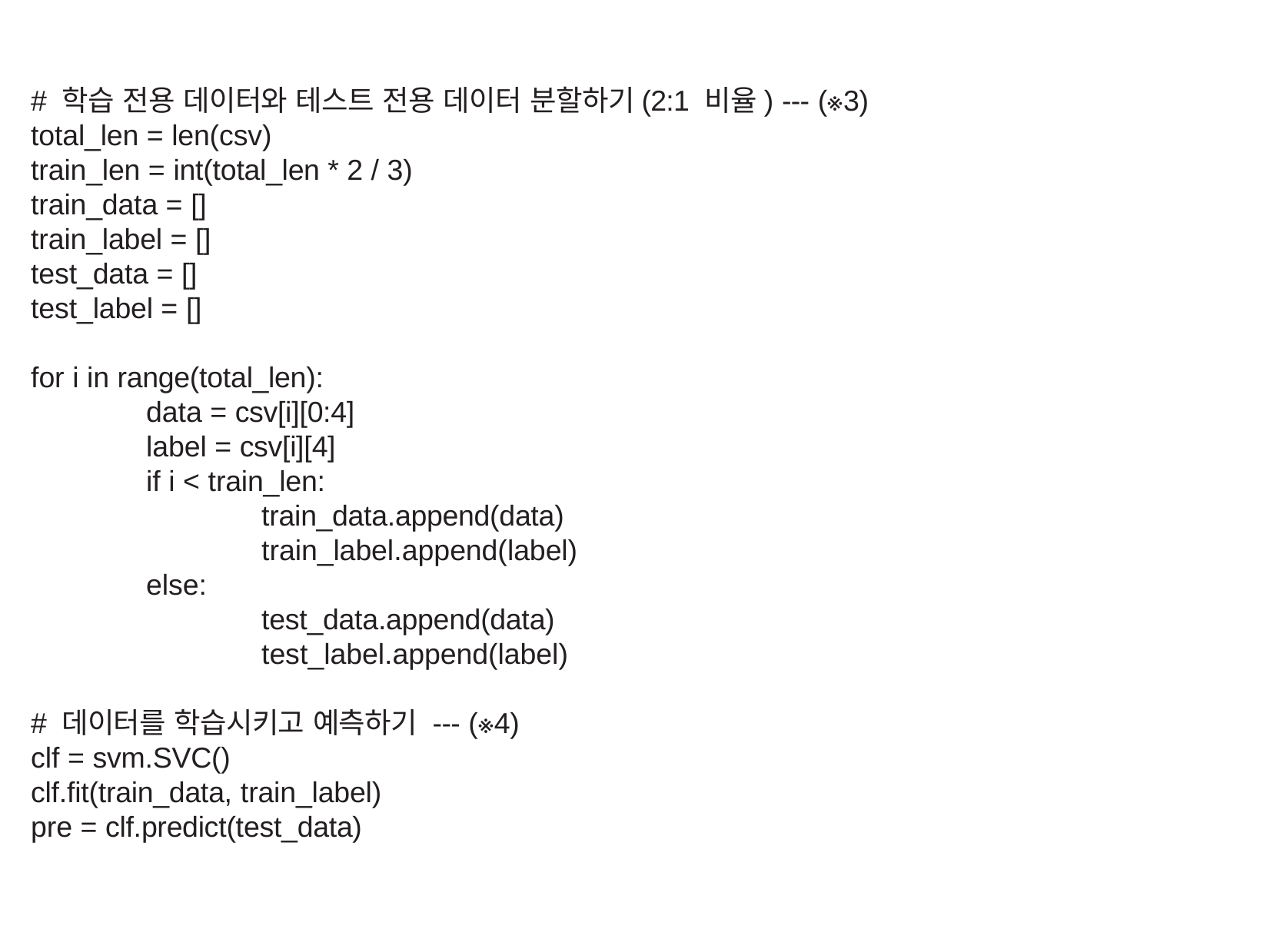

# 학습 전용 데이터와 테스트 전용 데이터 분할하기(2:1 비율) --- (※3)
total_len = len(csv)
train_len = int(total_len * 2 / 3)
train_data = []
train_label = []
test_data = []
test_label = []

for i in range(total_len):
	data = csv[i][0:4]
	label = csv[i][4]
	if i < train_len:
		train_data.append(data)
		train_label.append(label)
	else:
		test_data.append(data)
		test_label.append(label)

# 데이터를 학습시키고 예측하기 --- (※4)
clf = svm.SVC()
clf.fit(train_data, train_label)
pre = clf.predict(test_data)